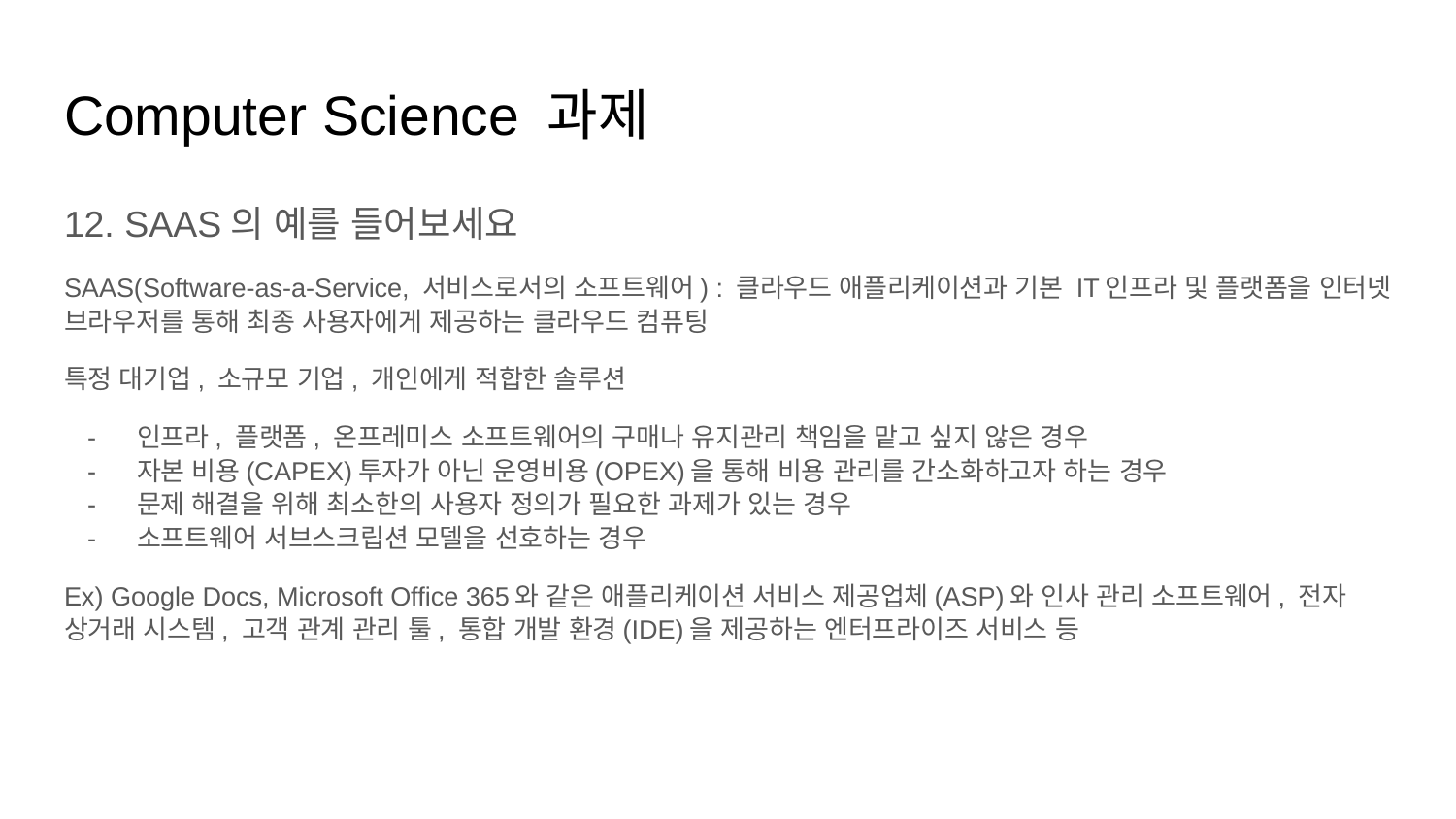

# Computer Science 과제

12. SAAS의 예를 들어보세요
SAAS(Software-as-a-Service, 서비스로서의 소프트웨어) : 클라우드 애플리케이션과 기본 IT인프라 및 플랫폼을 인터넷 브라우저를 통해 최종 사용자에게 제공하는 클라우드 컴퓨팅
특정 대기업, 소규모 기업, 개인에게 적합한 솔루션
인프라, 플랫폼, 온프레미스 소프트웨어의 구매나 유지관리 책임을 맡고 싶지 않은 경우
자본 비용(CAPEX)투자가 아닌 운영비용(OPEX)을 통해 비용 관리를 간소화하고자 하는 경우
문제 해결을 위해 최소한의 사용자 정의가 필요한 과제가 있는 경우
소프트웨어 서브스크립션 모델을 선호하는 경우
Ex) Google Docs, Microsoft Office 365와 같은 애플리케이션 서비스 제공업체(ASP)와 인사 관리 소프트웨어, 전자 상거래 시스템, 고객 관계 관리 툴, 통합 개발 환경(IDE)을 제공하는 엔터프라이즈 서비스 등